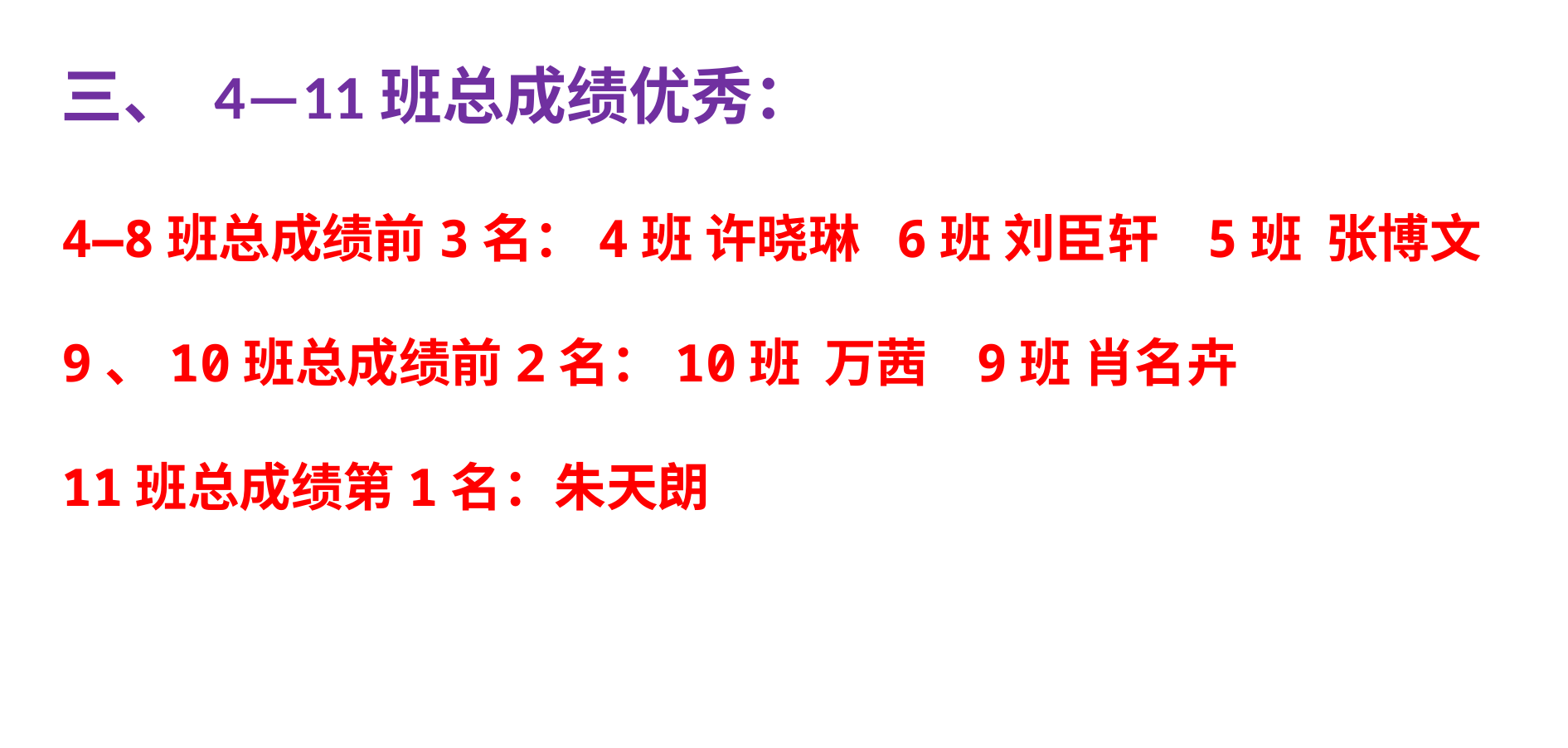

三、 4—11班总成绩优秀：

4—8班总成绩前3名：4班 许晓琳  6班 刘臣轩   5班  张博文

9、10班总成绩前2名：10班  万茜   9班 肖名卉

11班总成绩第1名：朱天朗